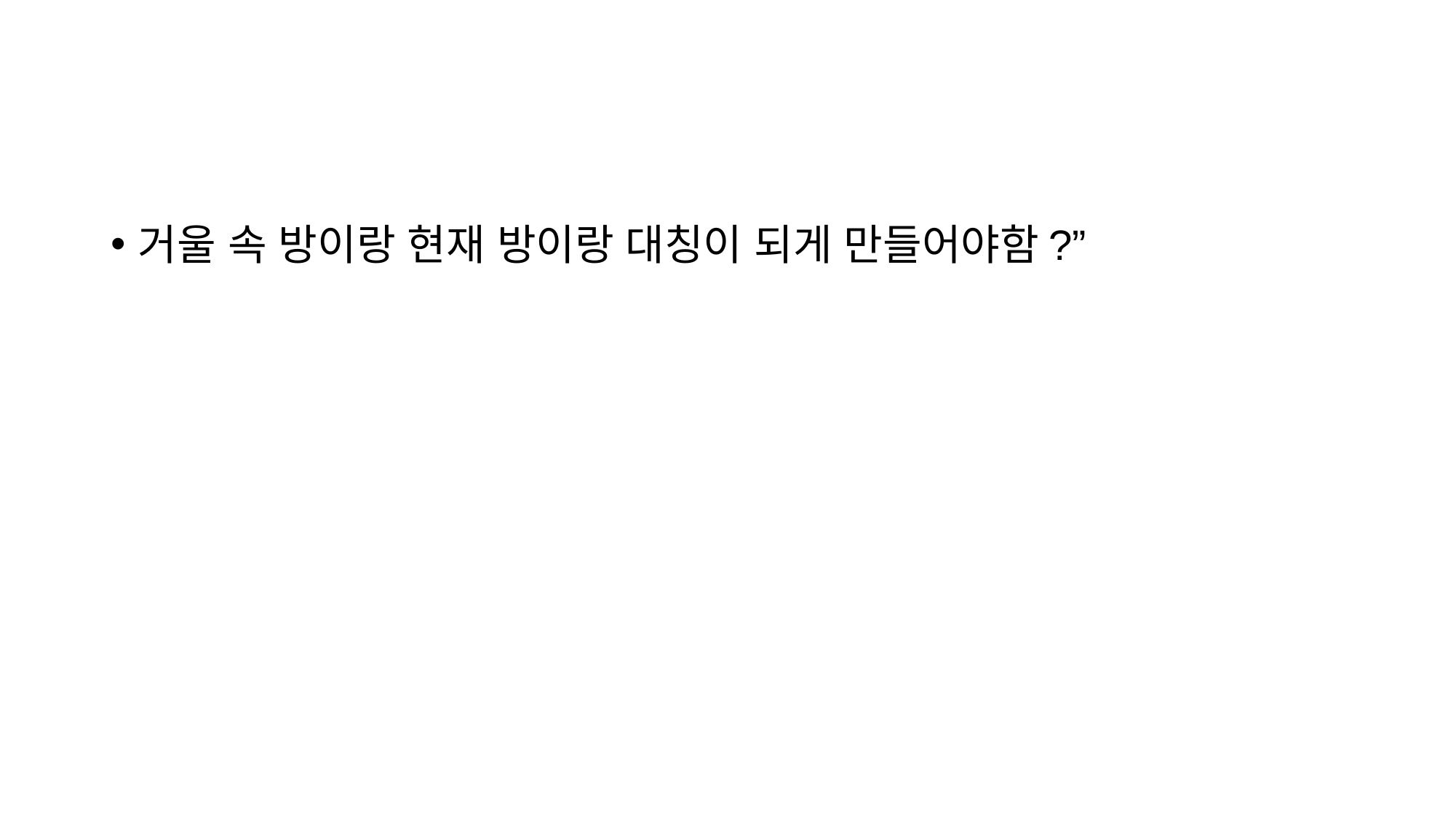

#
거울 속 방이랑 현재 방이랑 대칭이 되게 만들어야함?”